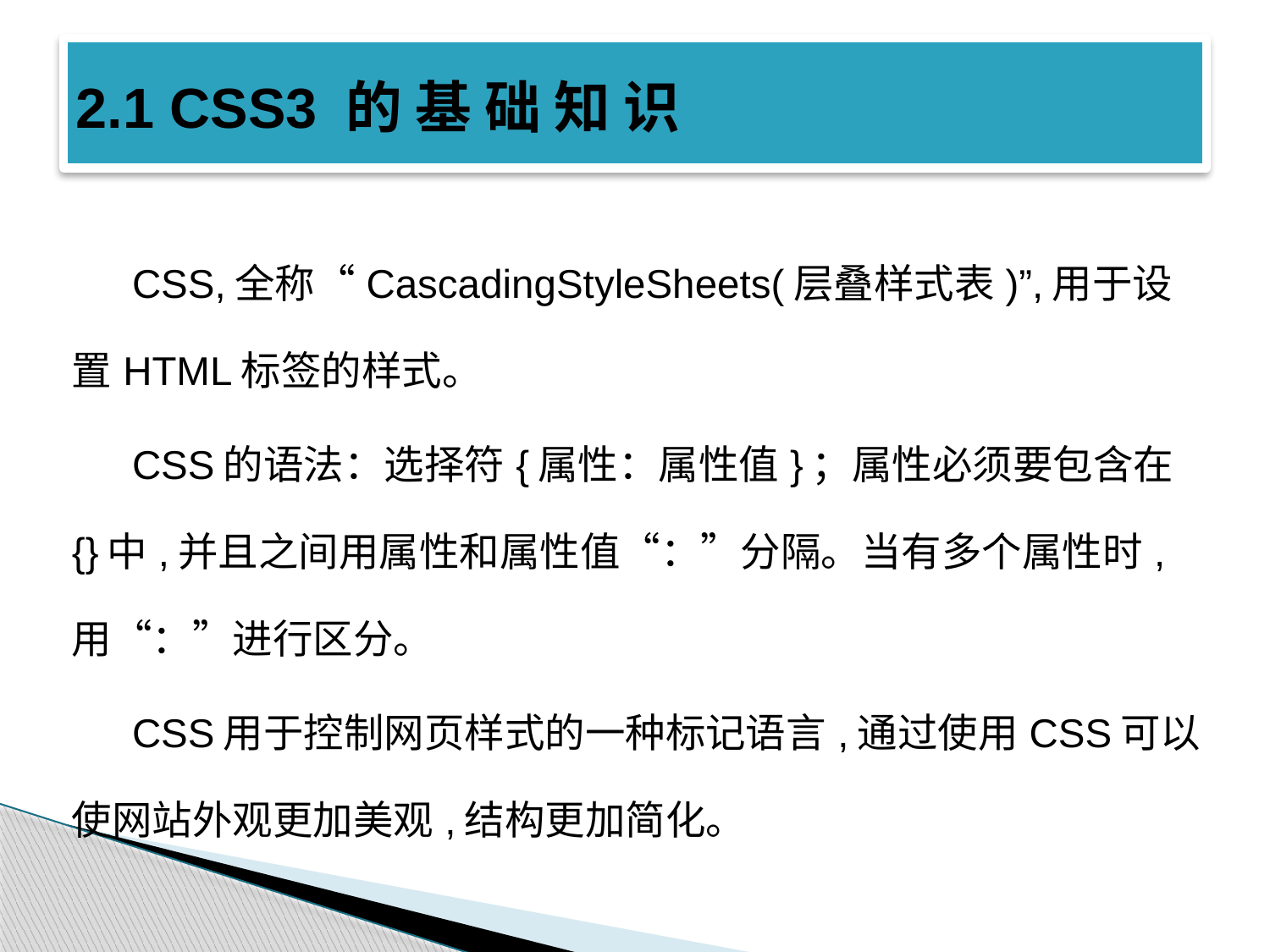

# 2.1 CSS3 的 基 础 知 识
CSS,全称“CascadingStyleSheets(层叠样式表)”,用于设置HTML标签的样式。
CSS的语法：选择符{属性：属性值}；属性必须要包含在{}中,并且之间用属性和属性值“：”分隔。当有多个属性时,用“：”进行区分。
CSS用于控制网页样式的一种标记语言,通过使用CSS可以使网站外观更加美观,结构更加简化。